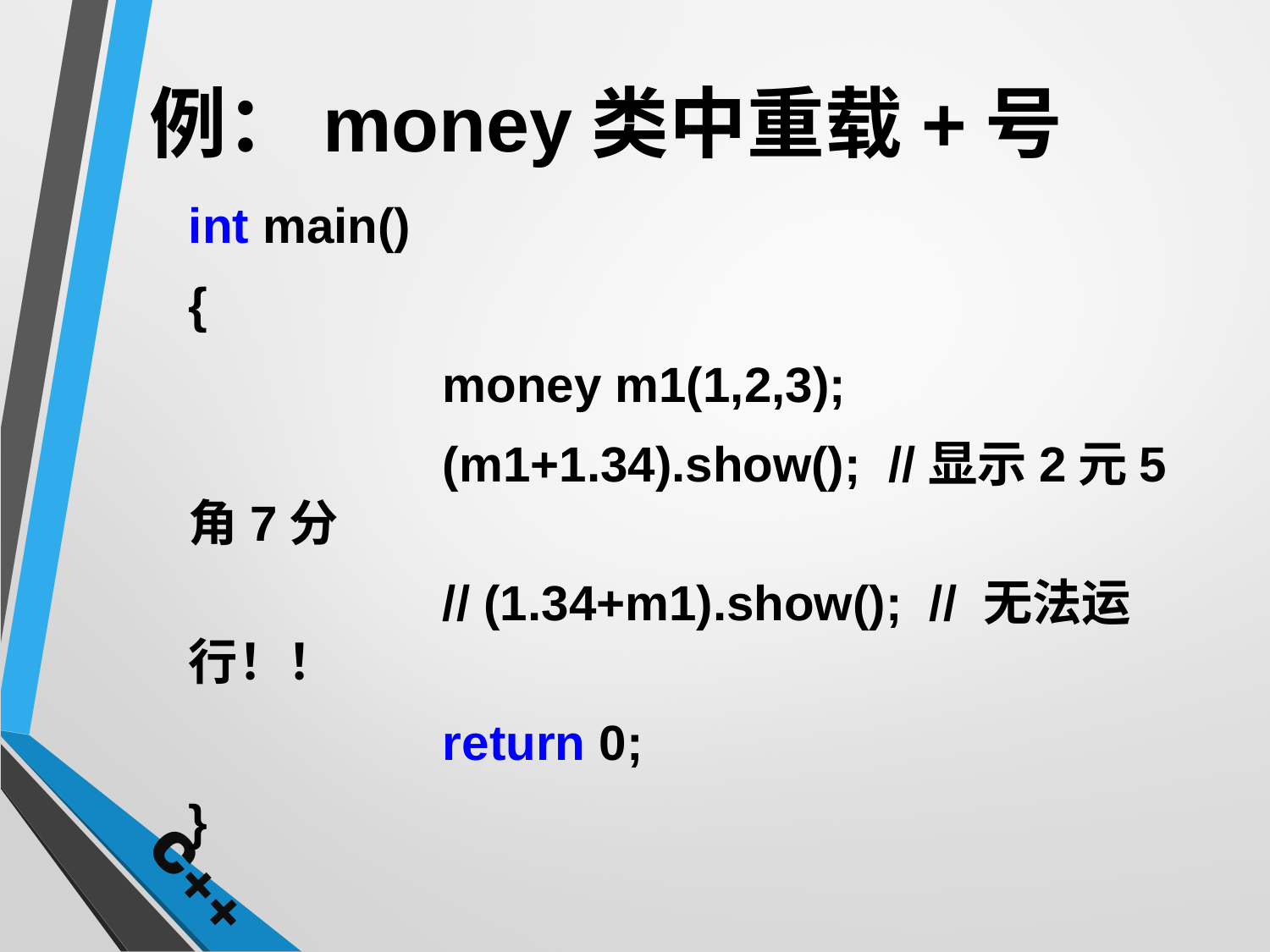

# 例：money类中重载+号
	int main()
	{
			money m1(1,2,3);
			(m1+1.34).show();  //显示2元5角7分
			// (1.34+m1).show();  // 无法运行！！
			return 0;
	}